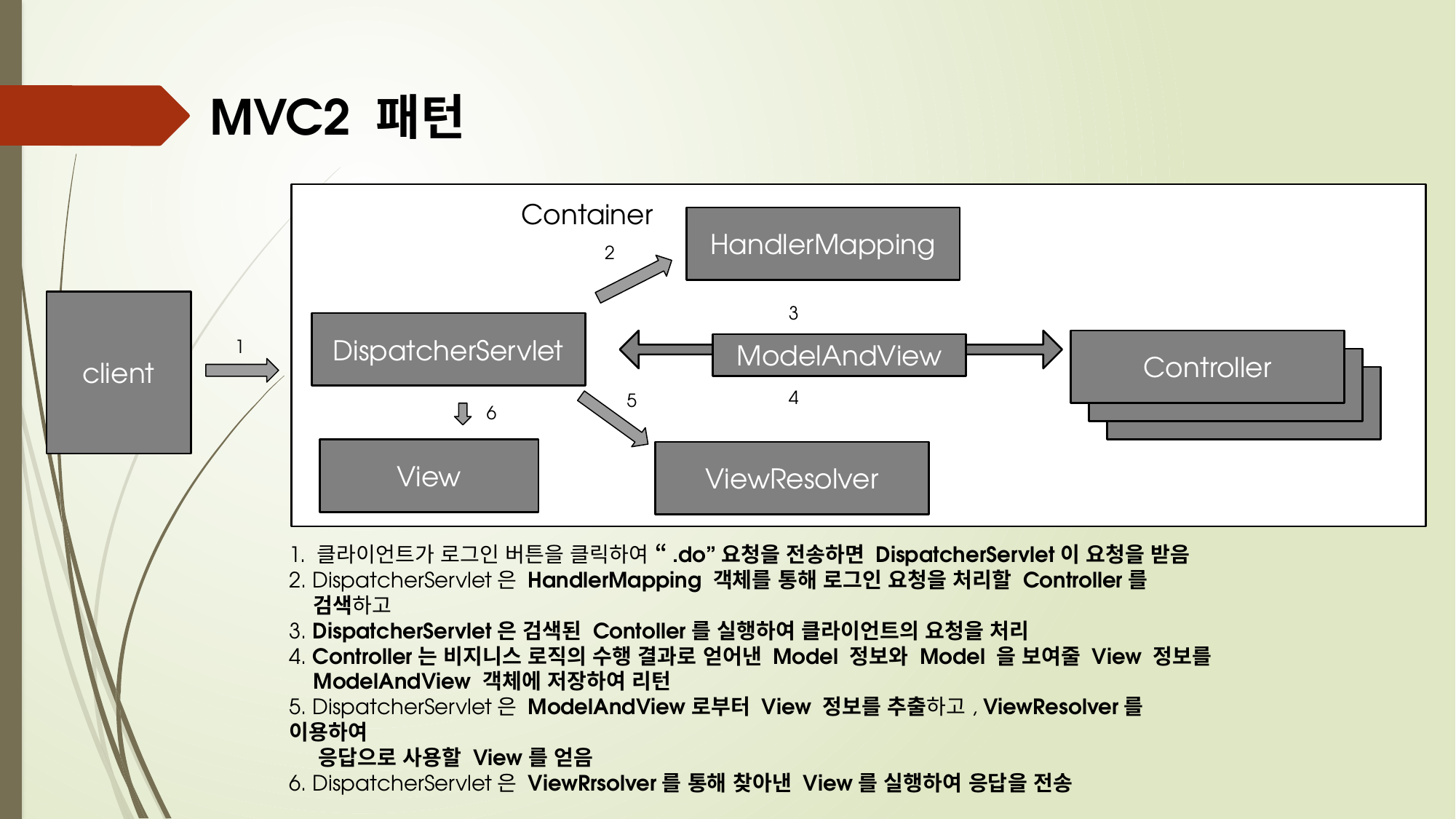

MVC2 패턴

Container
HandlerMapping
2

client
3
DispatcherServlet
1

Controller
ModelAndView
Controller

Controller
4
5
6

View
ViewResolver
1. 클라이언트가 로그인 버튼을 클릭하여 “.do”요청을 전송하면 DispatcherServlet이 요청을 받음
2. DispatcherServlet은 HandlerMapping 객체를 통해 로그인 요청을 처리할 Controller를
    검색하고
3. DispatcherServlet은 검색된 Contoller를 실행하여 클라이언트의 요청을 처리
4. Controller는 비지니스 로직의 수행 결과로 얻어낸 Model 정보와 Model 을 보여줄 View 정보를
    ModelAndView 객체에 저장하여 리턴
5. DispatcherServlet은 ModelAndView로부터 View 정보를 추출하고, ViewResolver를 이용하여
    응답으로 사용할 View를 얻음
6. DispatcherServlet은 ViewRrsolver를 통해 찾아낸 View를 실행하여 응답을 전송